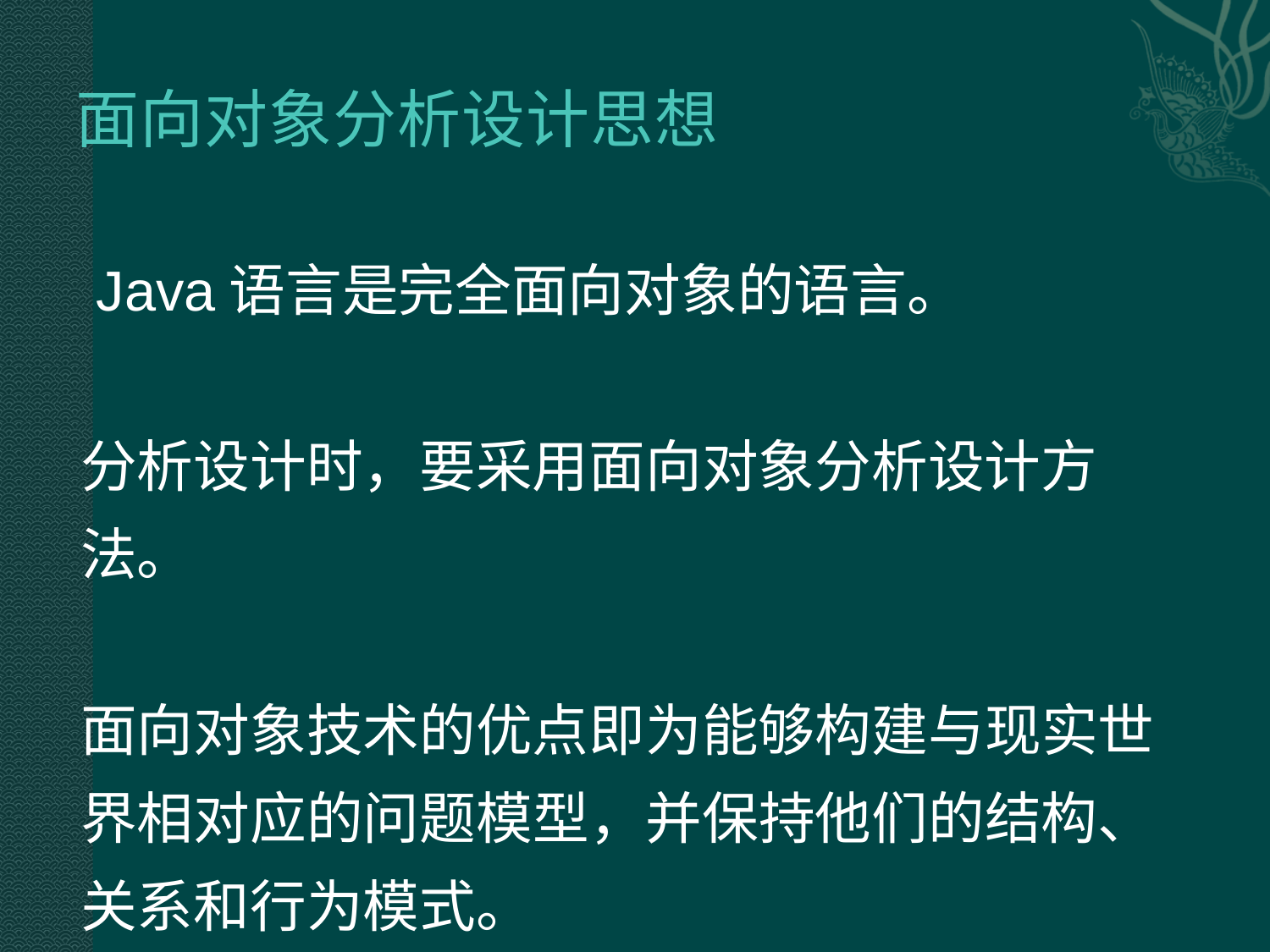

# 面向对象分析设计思想
 Java语言是完全面向对象的语言。

分析设计时，要采用面向对象分析设计方法。

面向对象技术的优点即为能够构建与现实世界相对应的问题模型，并保持他们的结构、关系和行为模式。